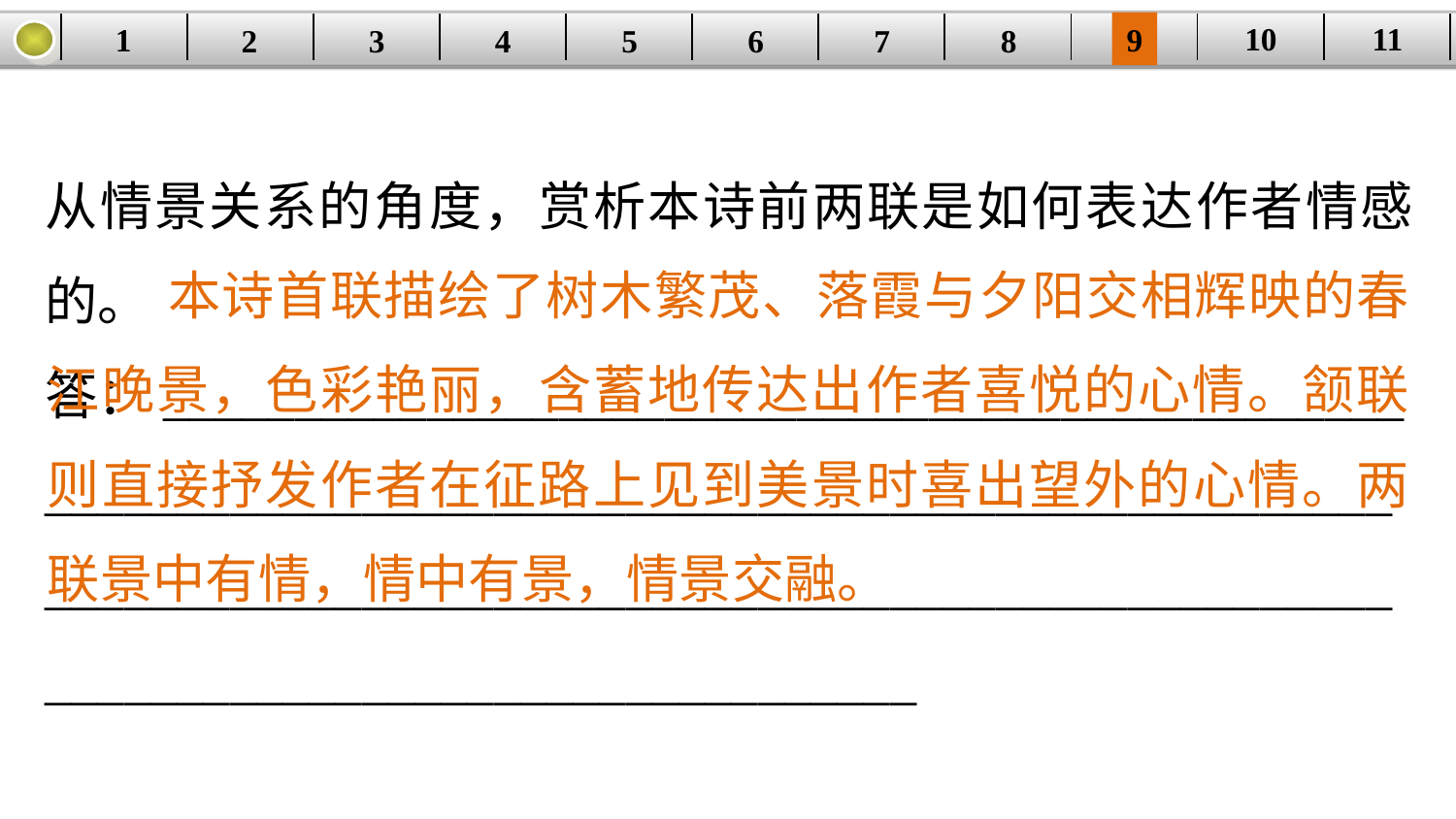

10

11
9
1
3
4
5
6
8
2
|  |  |  |  |  |  |  |  |  |  |  |
| --- | --- | --- | --- | --- | --- | --- | --- | --- | --- | --- |
7

从情景关系的角度，赏析本诗前两联是如何表达作者情感的。
答：_______________________________________________
_______________________________________________________________________________________________________________________________________
        本诗首联描绘了树木繁茂、落霞与夕阳交相辉映的春江晚景，色彩艳丽，含蓄地传达出作者喜悦的心情。颔联则直接抒发作者在征路上见到美景时喜出望外的心情。两联景中有情，情中有景，情景交融。